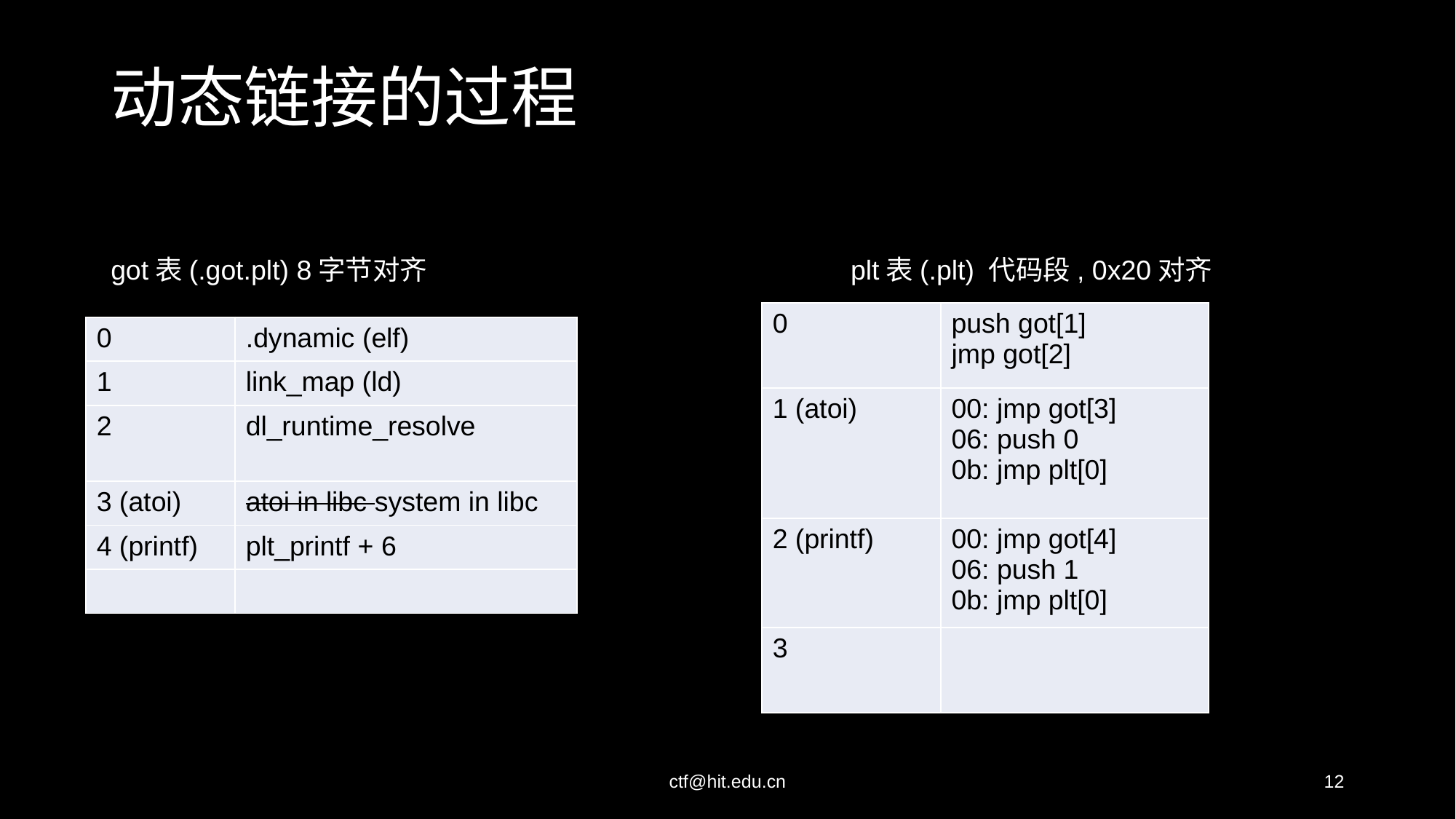

# 动态链接的过程
got表(.got.plt) 8字节对齐
plt表(.plt) 代码段, 0x20对齐
| 0 | push got[1] jmp got[2] |
| --- | --- |
| 1 (atoi) | 00: jmp got[3] 06: push 0 0b: jmp plt[0] |
| 2 (printf) | 00: jmp got[4] 06: push 1 0b: jmp plt[0] |
| 3 |  |
| 0 | .dynamic (elf) |
| --- | --- |
| 1 | link\_map (ld) |
| 2 | dl\_runtime\_resolve |
| 3 (atoi) | atoi in libc system in libc |
| 4 (printf) | plt\_printf + 6 |
|  |  |
ctf@hit.edu.cn
12